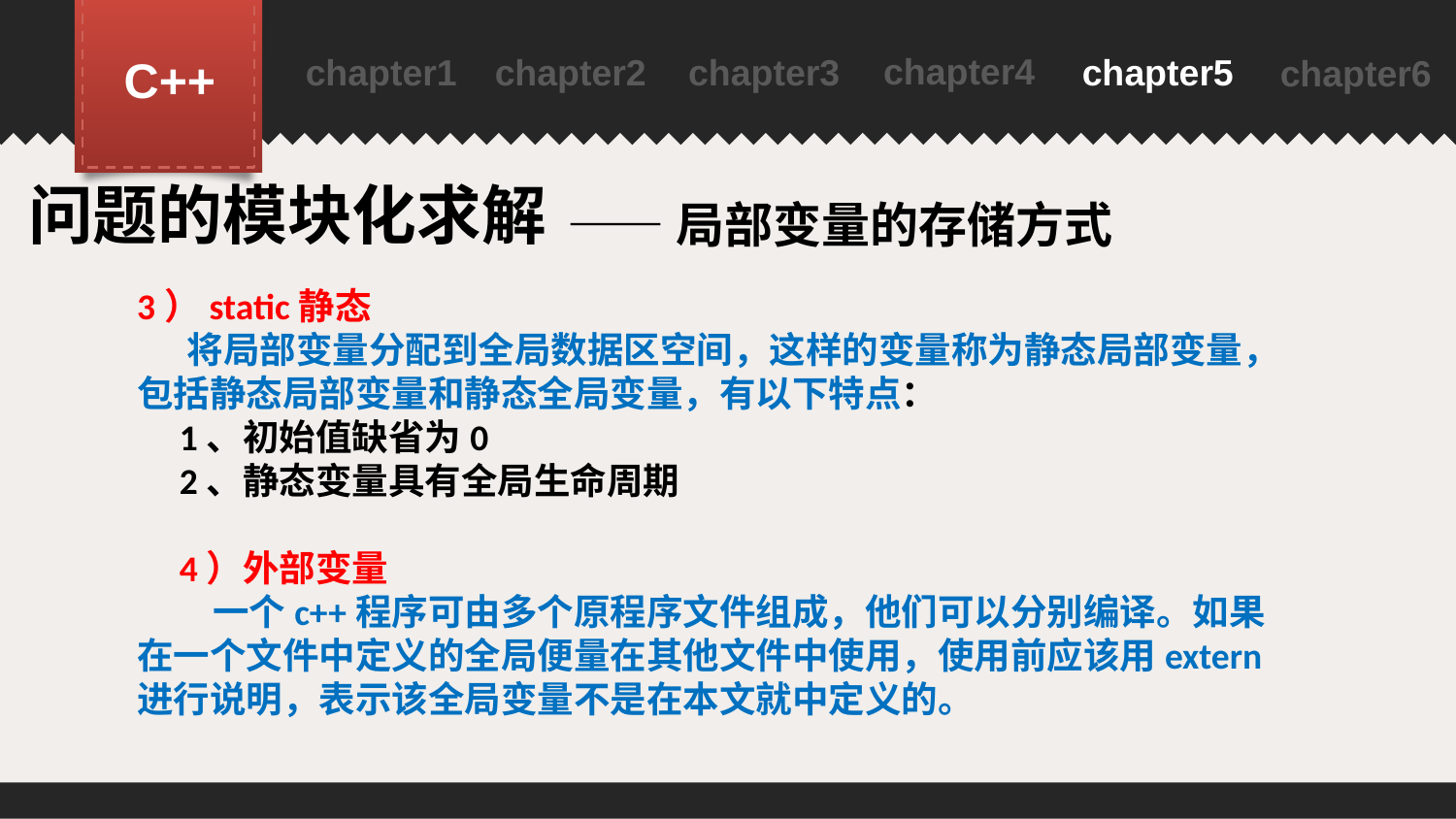

chapter4
C++
chapter1
chapter2
chapter3
chapter5
chapter6
PPT模板下载：www.1ppt.com/moban/     行业PPT模板：www.1ppt.com/hangye/
节日PPT模板：www.1ppt.com/jieri/           PPT素材下载：www.1ppt.com/sucai/
PPT背景图片：www.1ppt.com/beijing/      PPT图表下载：www.1ppt.com/tubiao/
优秀PPT下载：www.1ppt.com/xiazai/        PPT教程： www.1ppt.com/powerpoint/
Word教程： www.1ppt.com/word/              Excel教程：www.1ppt.com/excel/
资料下载：www.1ppt.com/ziliao/                PPT课件下载：www.1ppt.com/kejian/
范文下载：www.1ppt.com/fanwen/             试卷下载：www.1ppt.com/shiti/
教案下载：www.1ppt.com/jiaoan/

问题的模块化求解
——局部变量的存储方式
3）static静态
     将局部变量分配到全局数据区空间，这样的变量称为静态局部变量，包括静态局部变量和静态全局变量，有以下特点：
1、初始值缺省为0
2、静态变量具有全局生命周期

4）外部变量
   一个c++程序可由多个原程序文件组成，他们可以分别编译。如果在一个文件中定义的全局便量在其他文件中使用，使用前应该用extern进行说明，表示该全局变量不是在本文就中定义的。